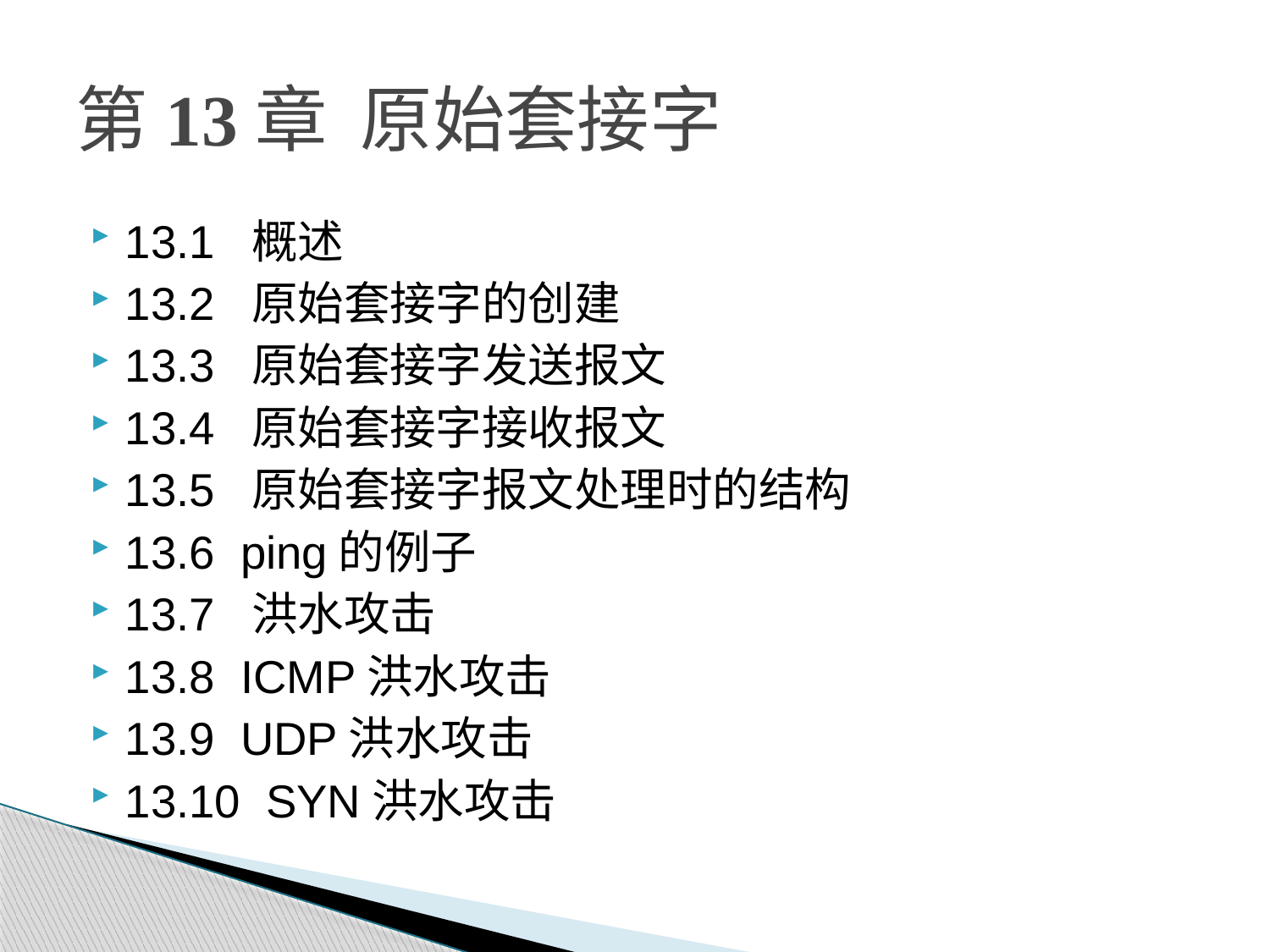

# 第13章  原始套接字
13.1  概述
13.2  原始套接字的创建
13.3  原始套接字发送报文
13.4  原始套接字接收报文
13.5  原始套接字报文处理时的结构
13.6  ping的例子
13.7  洪水攻击
13.8  ICMP洪水攻击
13.9  UDP洪水攻击
13.10  SYN洪水攻击